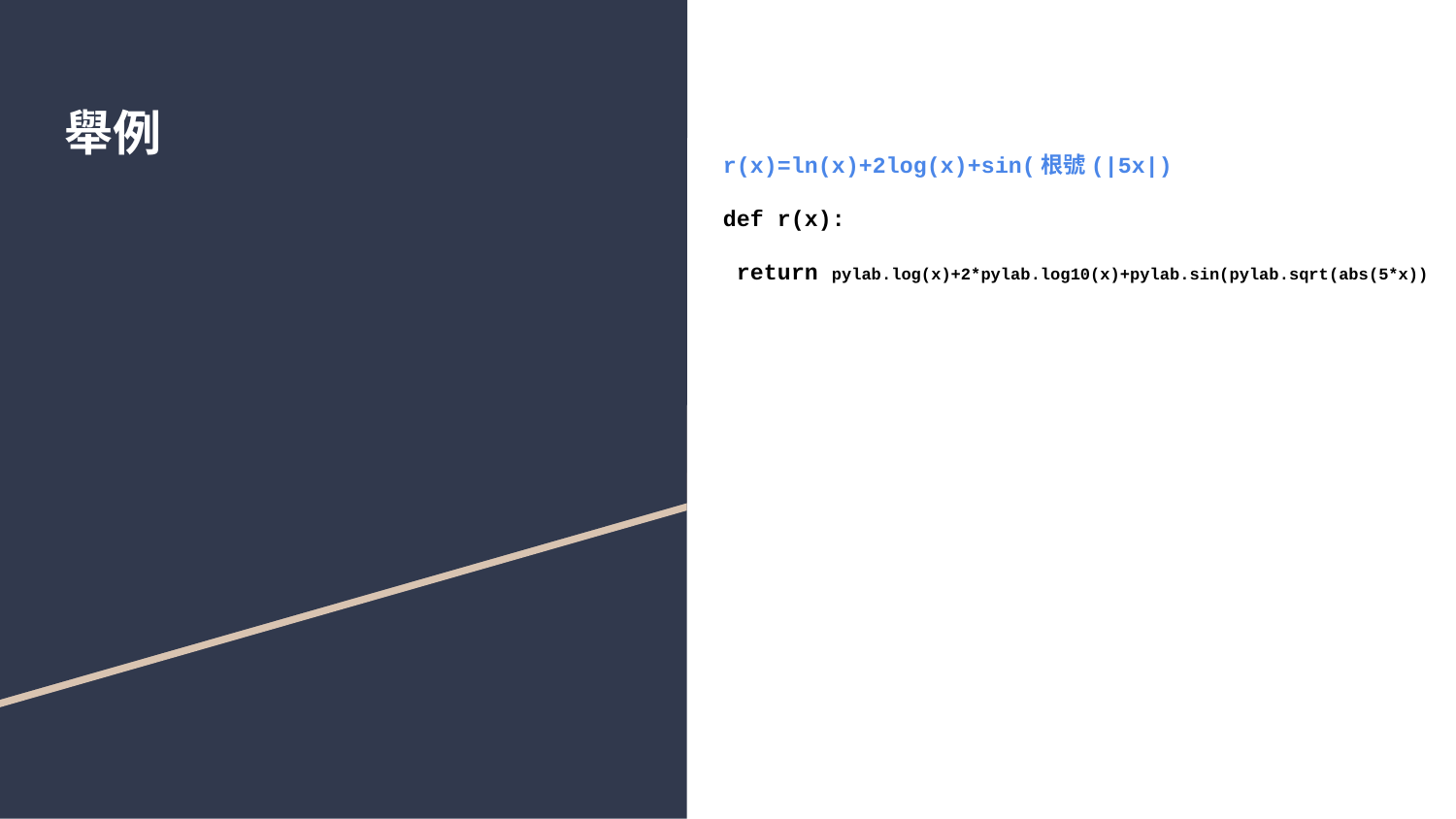

# 舉例
r(x)=ln(x)+2log(x)+sin(根號(|5x|)
def r(x):
 return pylab.log(x)+2*pylab.log10(x)+pylab.sin(pylab.sqrt(abs(5*x))